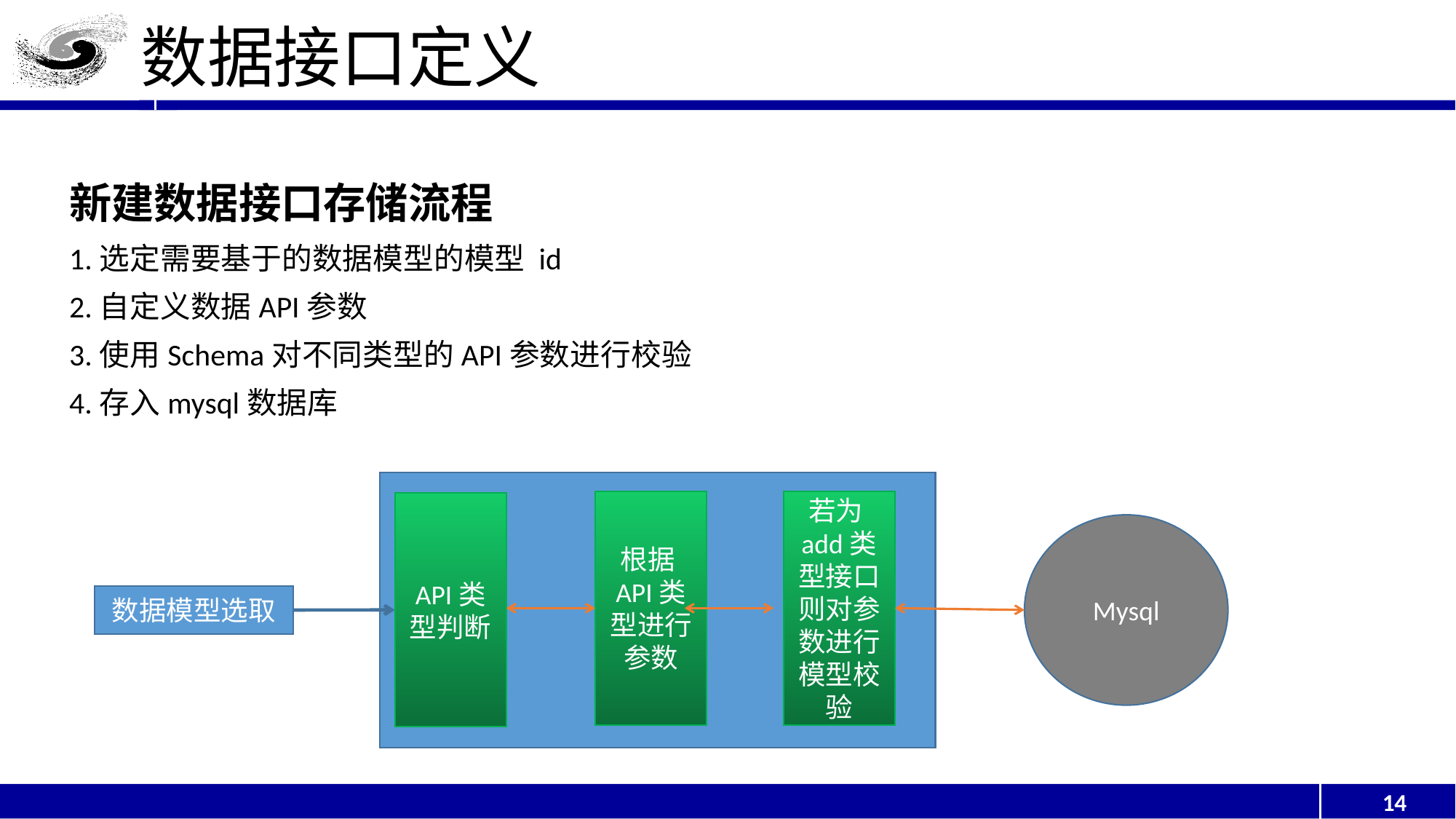

# 数据接口定义
新建数据接口存储流程
1.选定需要基于的数据模型的模型 id
2.自定义数据API参数
3.使用Schema对不同类型的API参数进行校验
4.存入mysql数据库

根据API类型进行参数
若为add类型接口则对参数进行模型校验
API类型判断
Mysql
数据模型选取